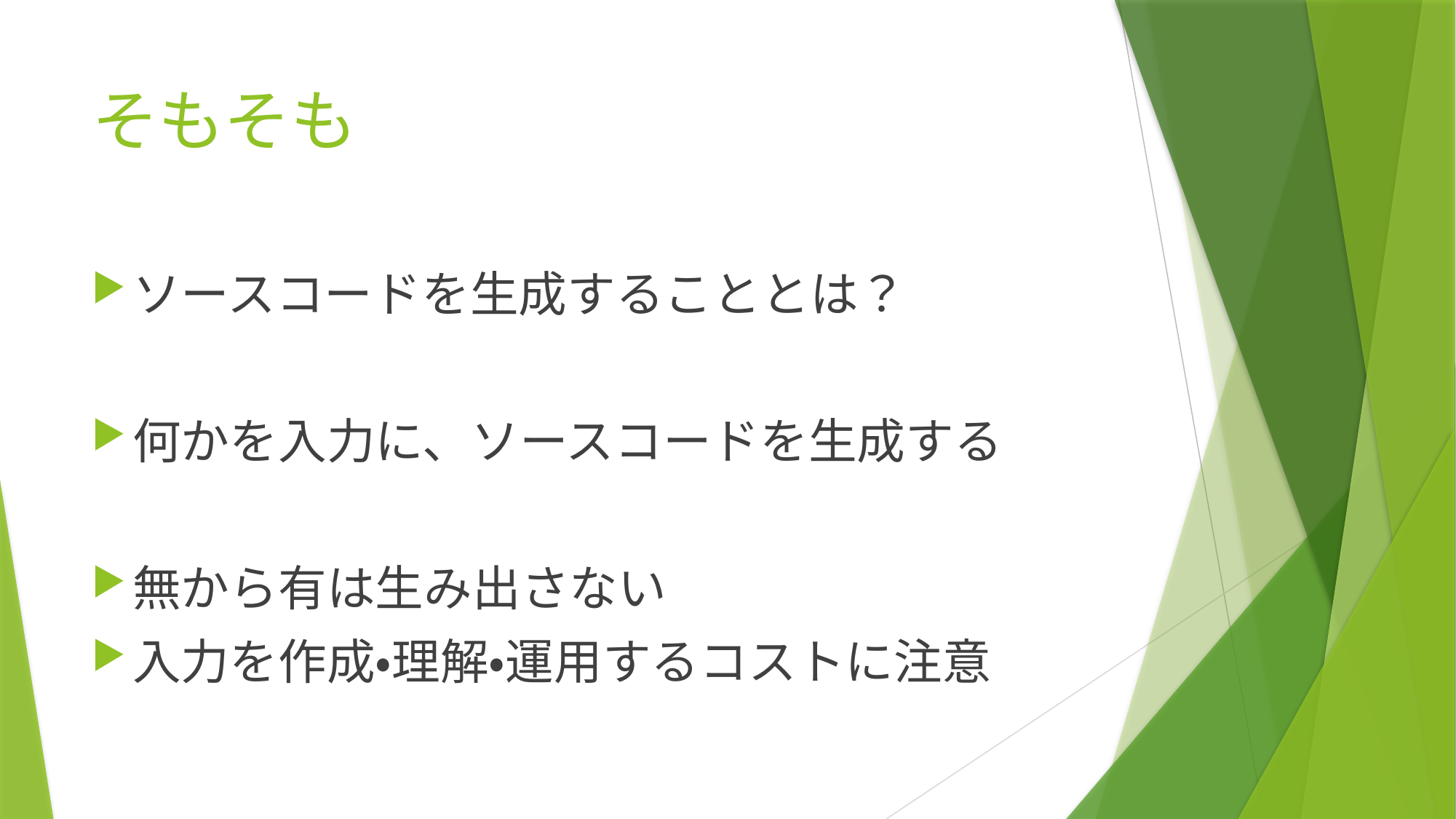

# そもそも
ソースコードを生成することとは？

何かを入力に、ソースコードを生成する

無から有は生み出さない
入力を作成・理解・運用するコストに注意